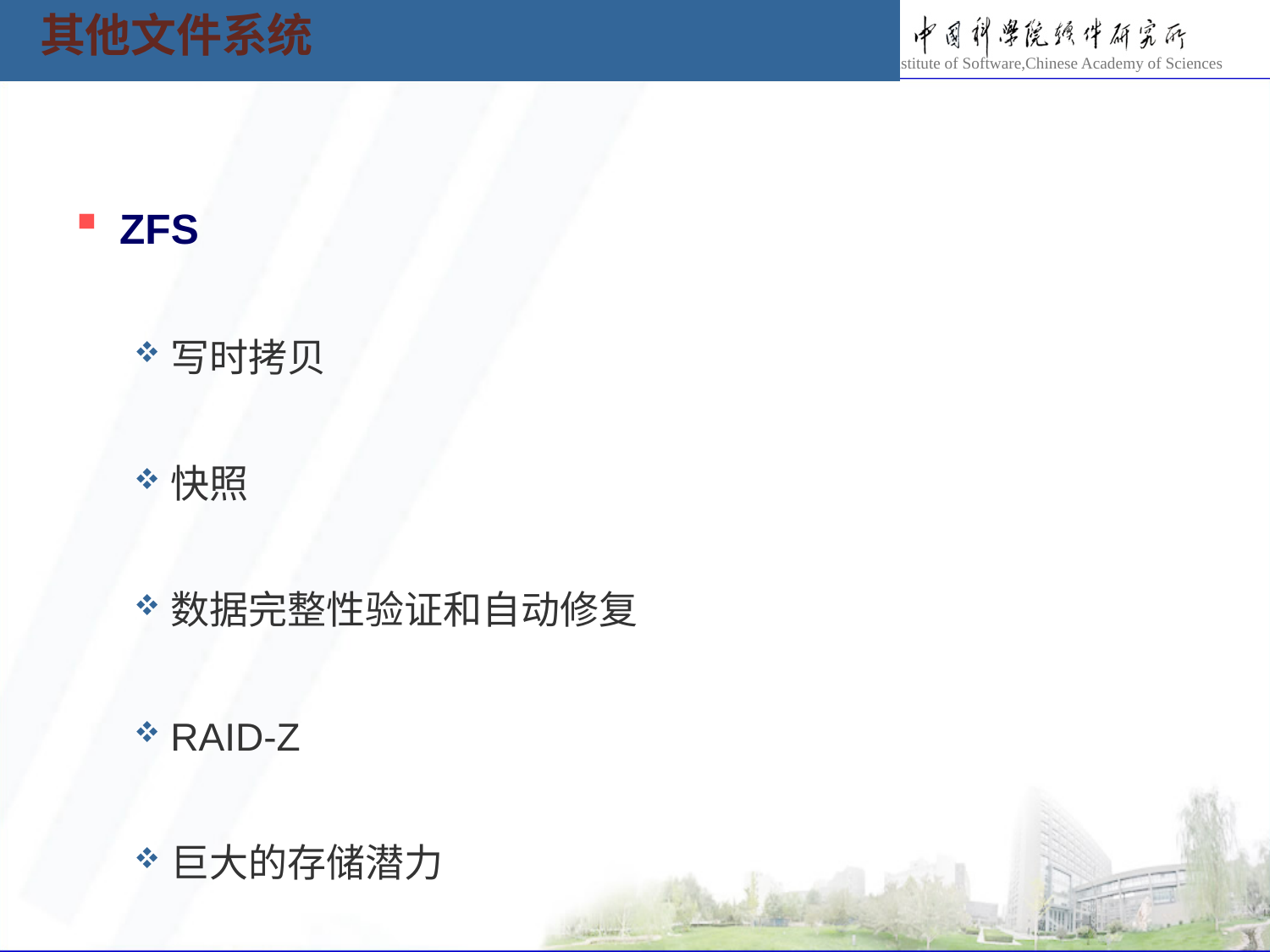

其他文件系统
ZFS

写时拷贝

快照

数据完整性验证和自动修复

RAID-Z

巨大的存储潜力